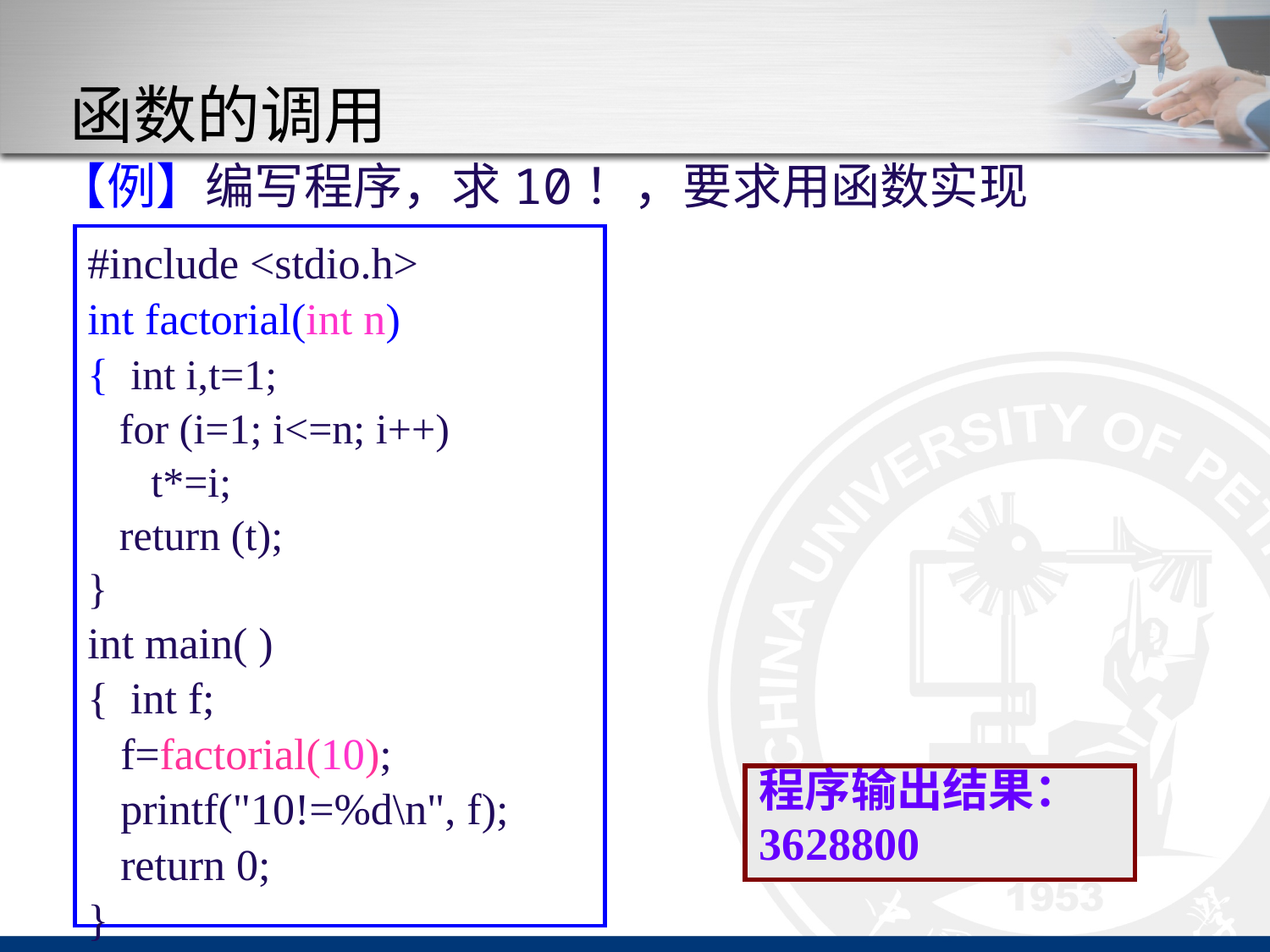

# 函数的调用
【例】编写程序，求10！，要求用函数实现
#include <stdio.h>
int factorial(int n)
{  int i,t=1;
   for (i=1; i<=n; i++)
      t*=i;
   return (t);
}
int main( )
{  int f;
   f=factorial(10);
   printf("10!=%d\n", f);
   return 0;
}
程序输出结果：
3628800